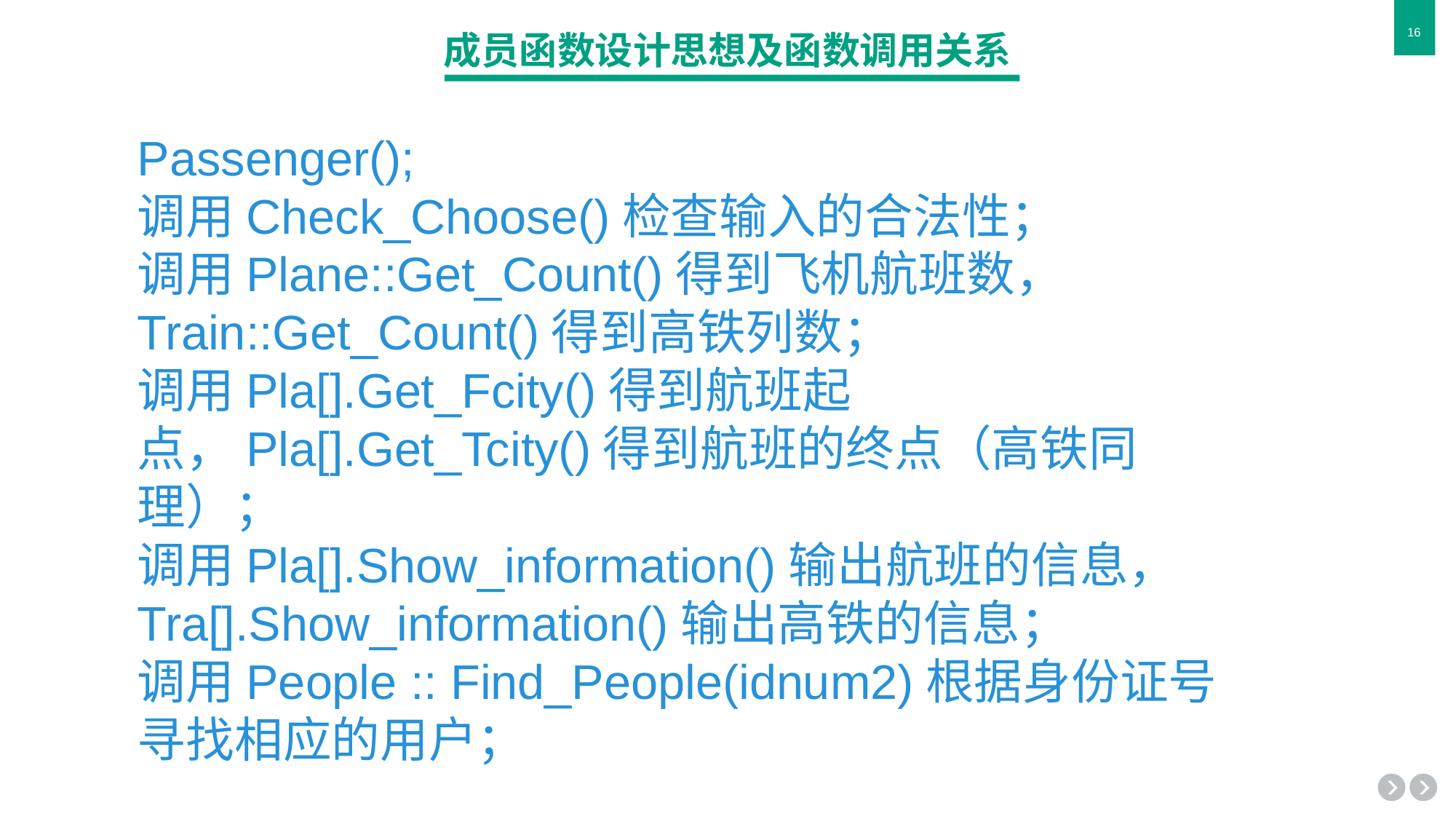

# 成员函数设计思想及函数调用关系

Passenger();
调用Check_Choose()检查输入的合法性；
调用Plane::Get_Count()得到飞机航班数， Train::Get_Count()得到高铁列数；
调用Pla[].Get_Fcity()得到航班起点，Pla[].Get_Tcity()得到航班的终点（高铁同理）；
调用Pla[].Show_information()输出航班的信息， Tra[].Show_information()输出高铁的信息；
调用People :: Find_People(idnum2)根据身份证号寻找相应的用户；